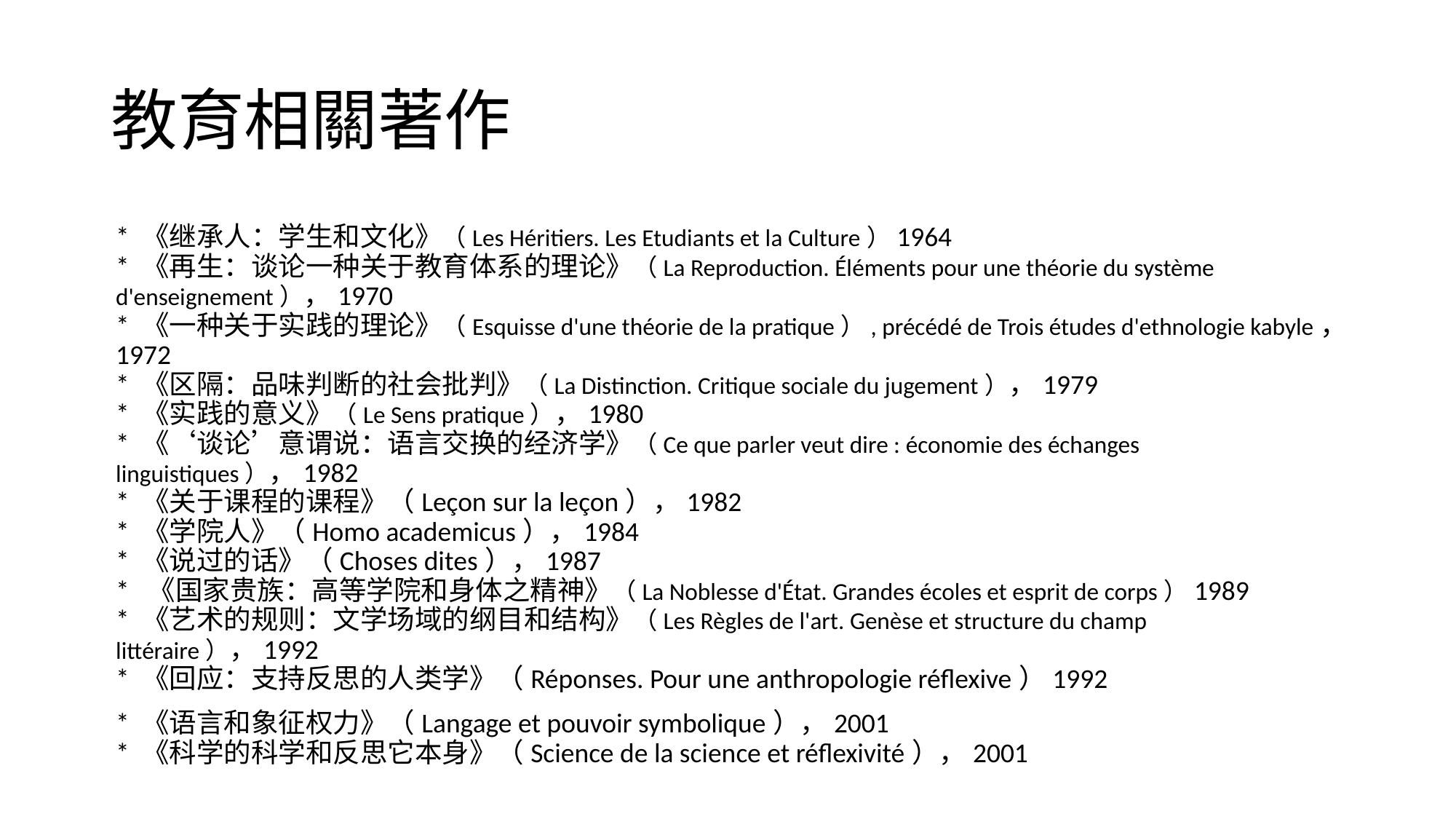

# 教育相關著作
* 《继承人：学生和文化》（Les Héritiers. Les Etudiants et la Culture）1964
* 《再生：谈论一种关于教育体系的理论》（La Reproduction. Éléments pour une théorie du système d'enseignement），1970
* 《一种关于实践的理论》（Esquisse d'une théorie de la pratique）, précédé de Trois études d'ethnologie kabyle，1972
* 《区隔：品味判断的社会批判》（La Distinction. Critique sociale du jugement），1979
* 《实践的意义》（Le Sens pratique），1980
* 《‘谈论’意谓说：语言交换的经济学》（Ce que parler veut dire : économie des échanges linguistiques），1982
* 《关于课程的课程》（Leçon sur la leçon），1982
* 《学院人》（Homo academicus），1984
* 《说过的话》（Choses dites），1987
*  《国家贵族：高等学院和身体之精神》（La Noblesse d'État. Grandes écoles et esprit de corps）1989
* 《艺术的规则：文学场域的纲目和结构》（Les Règles de l'art. Genèse et structure du champ littéraire），1992
* 《回应：支持反思的人类学》（Réponses. Pour une anthropologie réflexive）1992
* 《语言和象征权力》（Langage et pouvoir symbolique），2001
* 《科学的科学和反思它本身》（Science de la science et réflexivité），2001